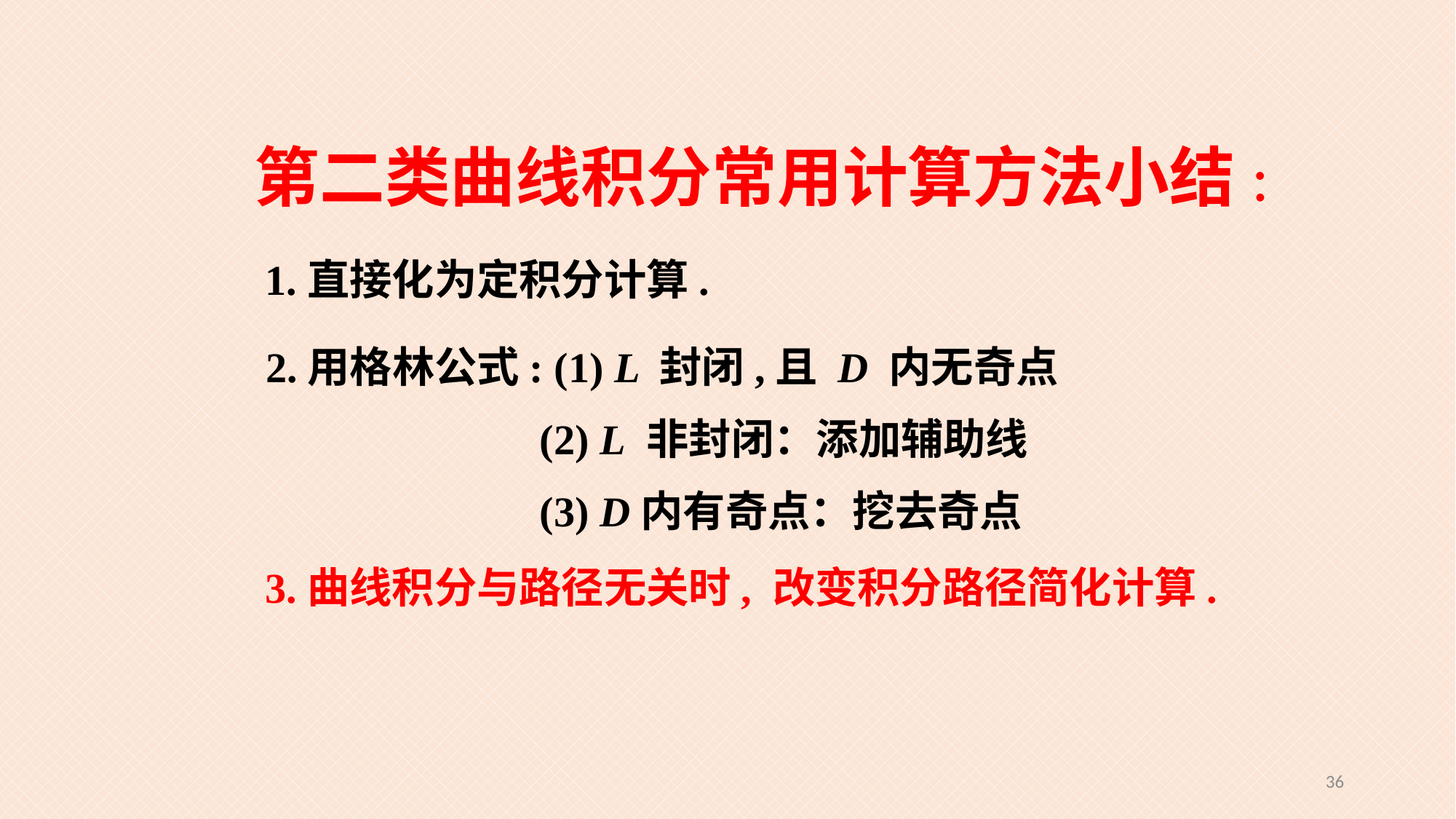

# 第二类曲线积分常用计算方法小结:
1.直接化为定积分计算.
2.用格林公式: (1) L 封闭,且 D 内无奇点
                          (2) L 非封闭：添加辅助线
                          (3) D内有奇点：挖去奇点
3.曲线积分与路径无关时, 改变积分路径简化计算.
36